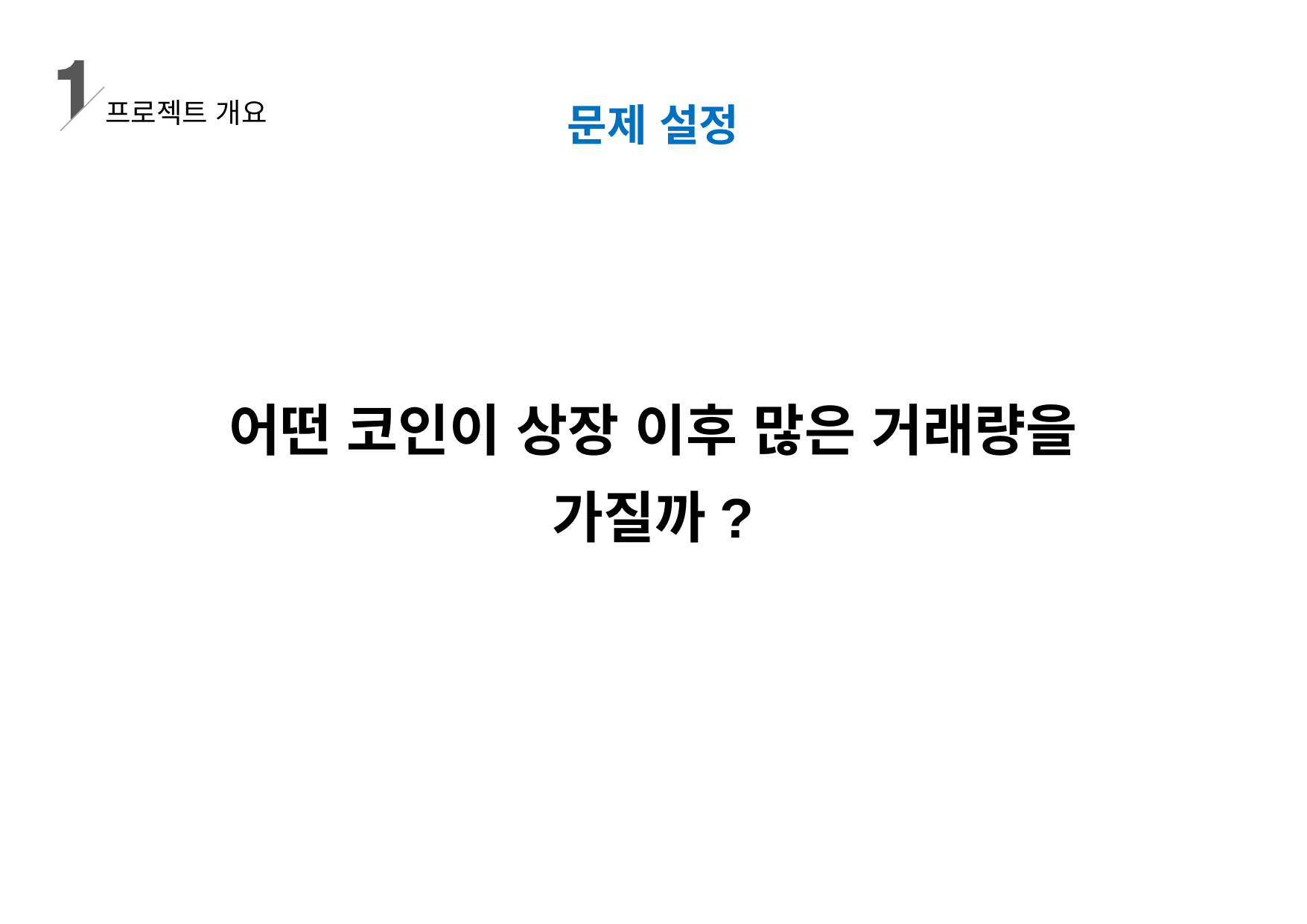

문제 설정

프로젝트 개요
어떤 코인이 상장 이후 많은 거래량을 가질까?